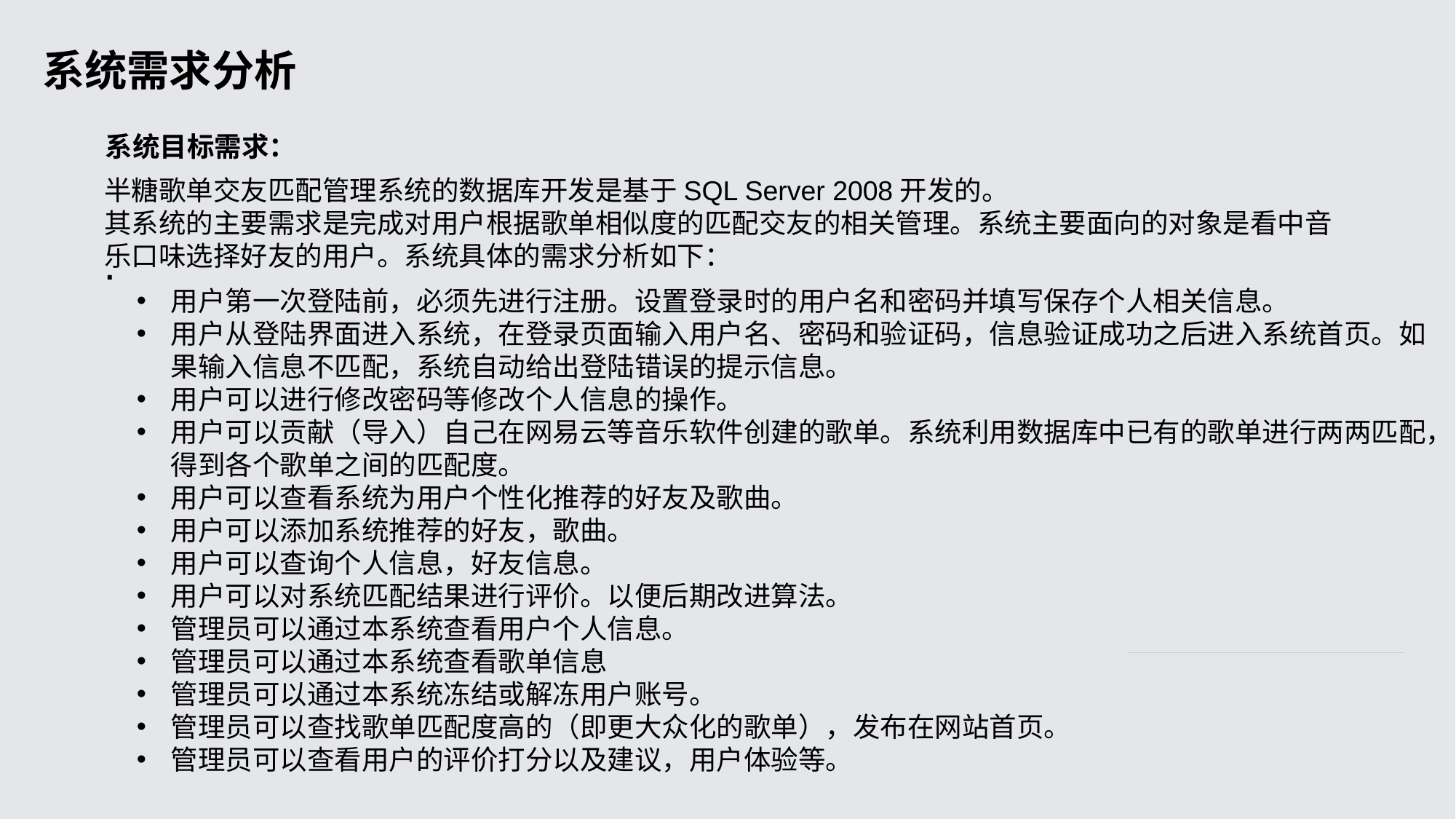

# 系统需求分析
系统目标需求：
半糖歌单交友匹配管理系统的数据库开发是基于SQL Server 2008开发的。
其系统的主要需求是完成对用户根据歌单相似度的匹配交友的相关管理。系统主要面向的对象是看中音乐口味选择好友的用户。系统具体的需求分析如下：
.
用户第一次登陆前，必须先进行注册。设置登录时的用户名和密码并填写保存个人相关信息。
用户从登陆界面进入系统，在登录页面输入用户名、密码和验证码，信息验证成功之后进入系统首页。如果输入信息不匹配，系统自动给出登陆错误的提示信息。
用户可以进行修改密码等修改个人信息的操作。
用户可以贡献（导入）自己在网易云等音乐软件创建的歌单。系统利用数据库中已有的歌单进行两两匹配，得到各个歌单之间的匹配度。
用户可以查看系统为用户个性化推荐的好友及歌曲。
用户可以添加系统推荐的好友，歌曲。
用户可以查询个人信息，好友信息。
用户可以对系统匹配结果进行评价。以便后期改进算法。
管理员可以通过本系统查看用户个人信息。
管理员可以通过本系统查看歌单信息
管理员可以通过本系统冻结或解冻用户账号。
管理员可以查找歌单匹配度高的（即更大众化的歌单），发布在网站首页。
管理员可以查看用户的评价打分以及建议，用户体验等。
4